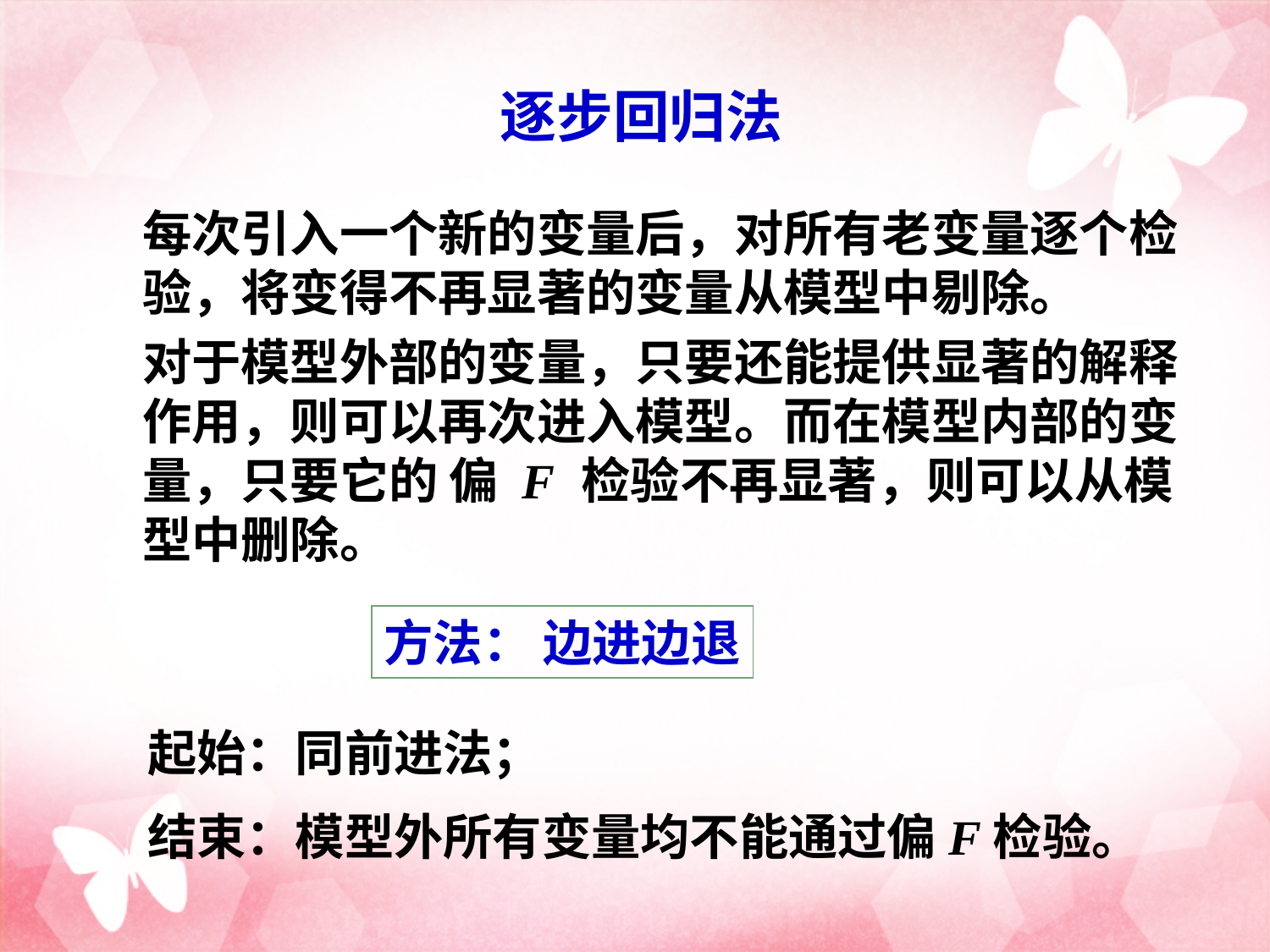

逐步回归法
每次引入一个新的变量后，对所有老变量逐个检验，将变得不再显著的变量从模型中剔除。
对于模型外部的变量，只要还能提供显著的解释作用，则可以再次进入模型。而在模型内部的变量，只要它的 偏 F 检验不再显著，则可以从模型中删除。
方法： 边进边退
起始：同前进法；
结束：模型外所有变量均不能通过偏F检验。